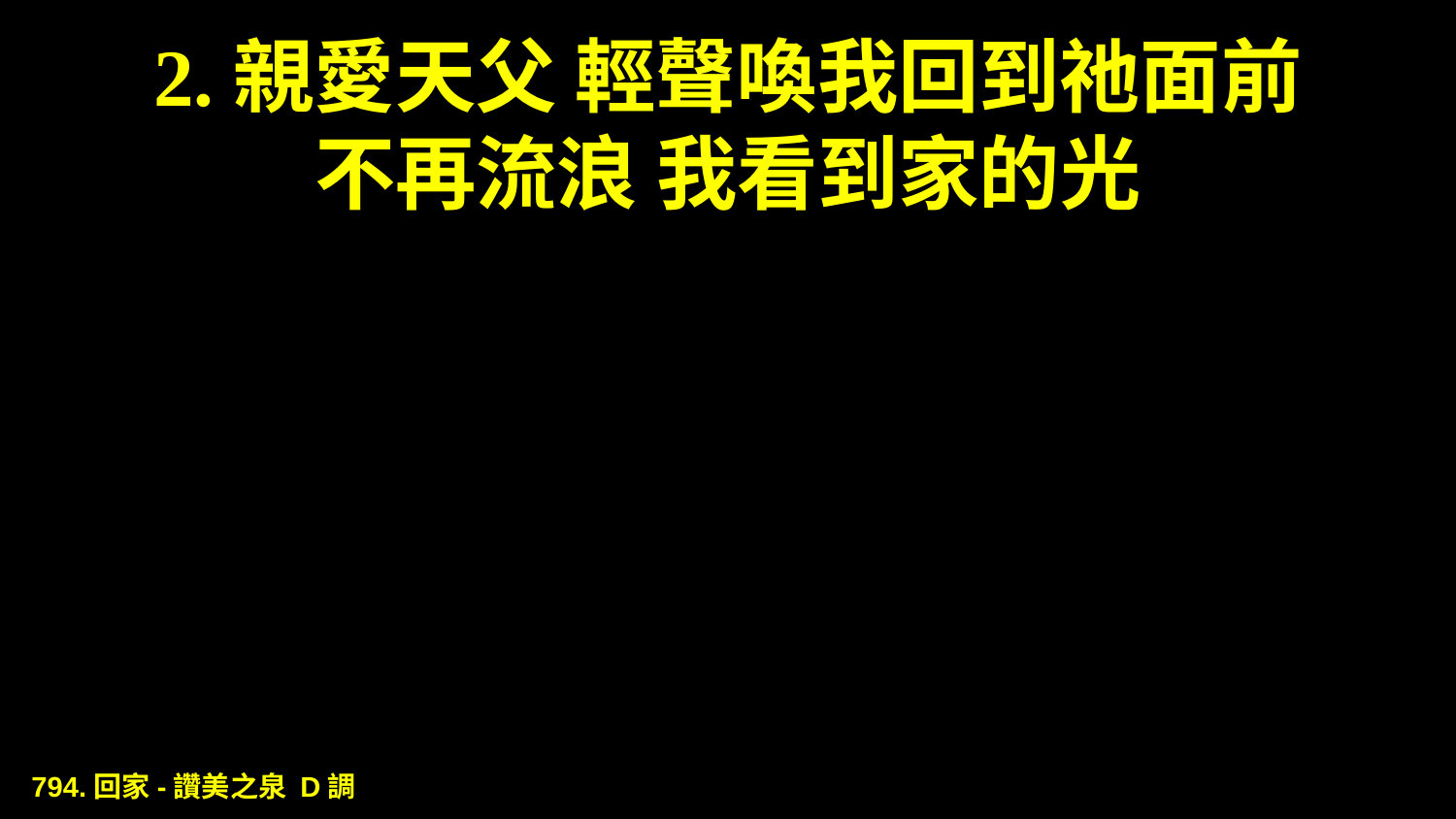

# 2.親愛天父 輕聲喚我回到祂面前 不再流浪 我看到家的光
794.回家-讚美之泉 D調